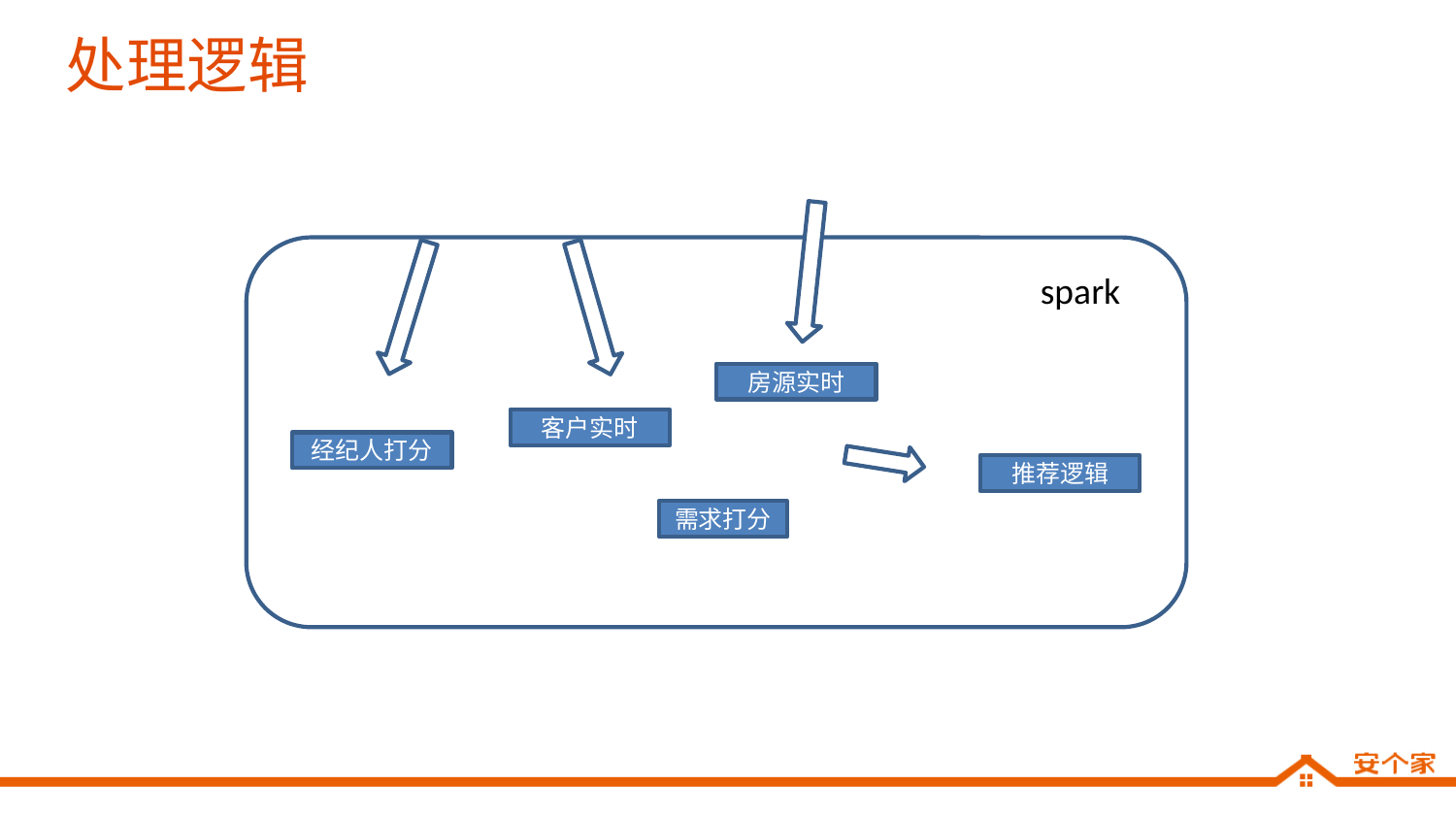

# 处理逻辑

spark
房源实时
客户实时

经纪人打分
推荐逻辑
需求打分